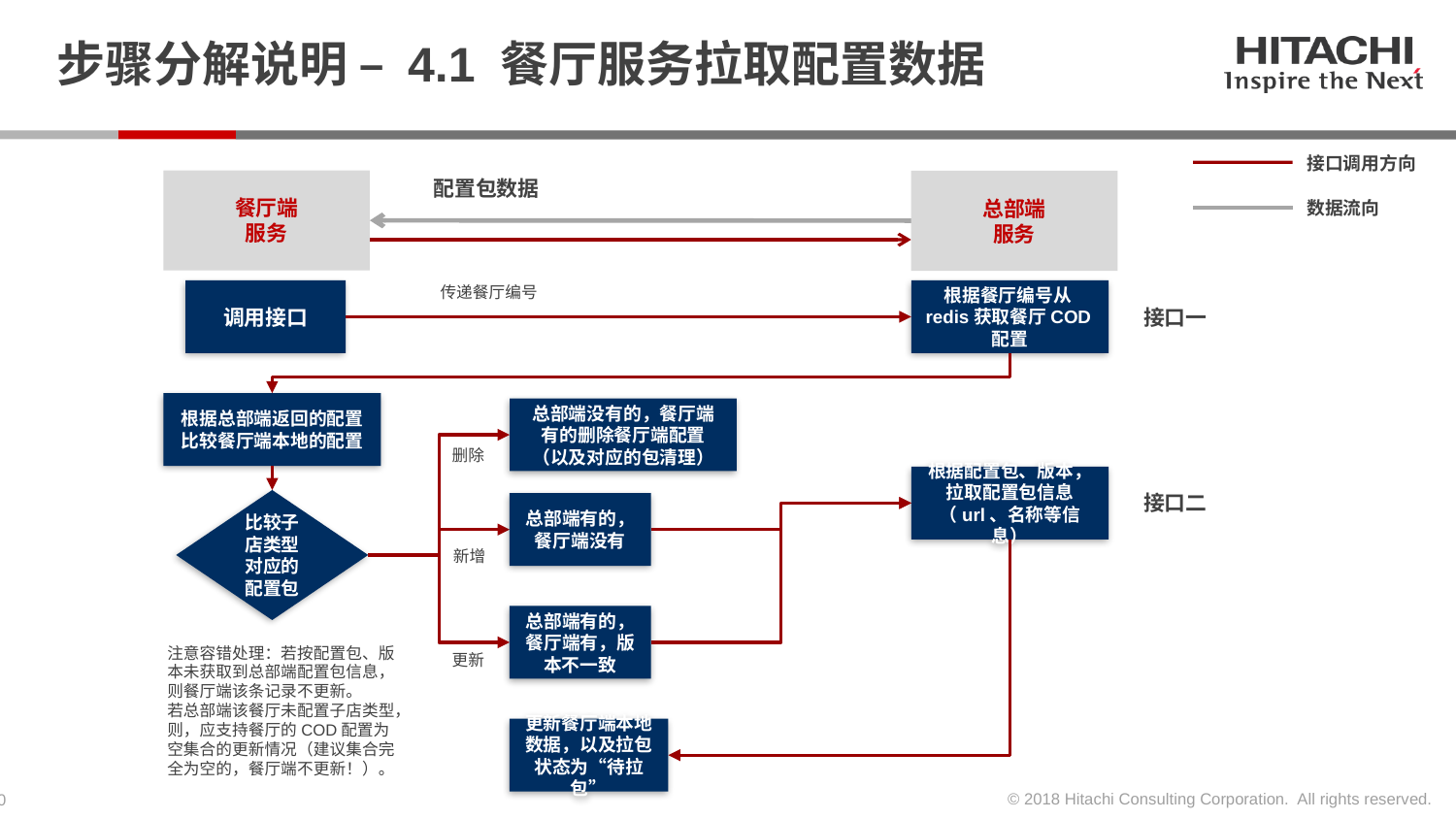

# 步骤分解说明 – 4.1 餐厅服务拉取配置数据
接口调用方向
配置包数据
餐厅端
服务
总部端
服务
数据流向
传递餐厅编号
根据餐厅编号从redis获取餐厅COD配置
调用接口
接口一
根据总部端返回的配置
比较餐厅端本地的配置
总部端没有的，餐厅端有的删除餐厅端配置（以及对应的包清理）
删除
根据配置包、版本，拉取配置包信息（url、名称等信息）
接口二
比较子店类型对应的配置包
总部端有的，餐厅端没有
新增
总部端有的，餐厅端有，版本不一致
注意容错处理：若按配置包、版本未获取到总部端配置包信息，则餐厅端该条记录不更新。
若总部端该餐厅未配置子店类型，则，应支持餐厅的COD配置为空集合的更新情况（建议集合完全为空的，餐厅端不更新！）。
更新
更新餐厅端本地数据，以及拉包状态为“待拉包”